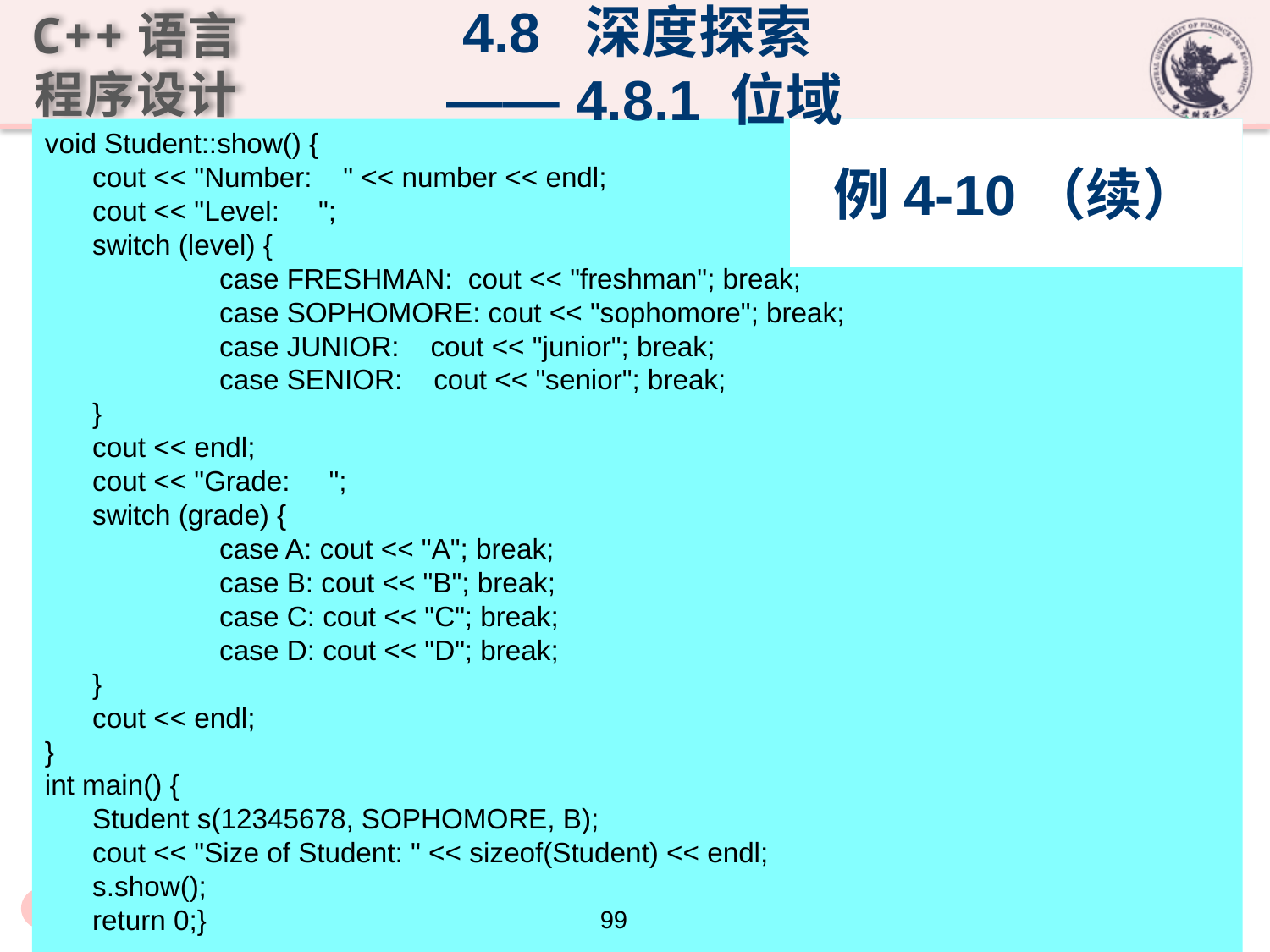

4.8  深度探索
 —— 4.8.1 位域
# 例4-10（续）
void Student::show() {
	cout << "Number:    " << number << endl;
	cout << "Level:     ";
	switch (level) {
		case FRESHMAN:  cout << "freshman"; break;
		case SOPHOMORE: cout << "sophomore"; break;
		case JUNIOR:    cout << "junior"; break;
		case SENIOR:    cout << "senior"; break;
	}
	cout << endl;
	cout << "Grade:     ";
	switch (grade) {
		case A: cout << "A"; break;
		case B: cout << "B"; break;
		case C: cout << "C"; break;
		case D: cout << "D"; break;
	}
	cout << endl;
}
int main() {
	Student s(12345678, SOPHOMORE, B);
	cout << "Size of Student: " << sizeof(Student) << endl;
	s.show();
	return 0;}
99